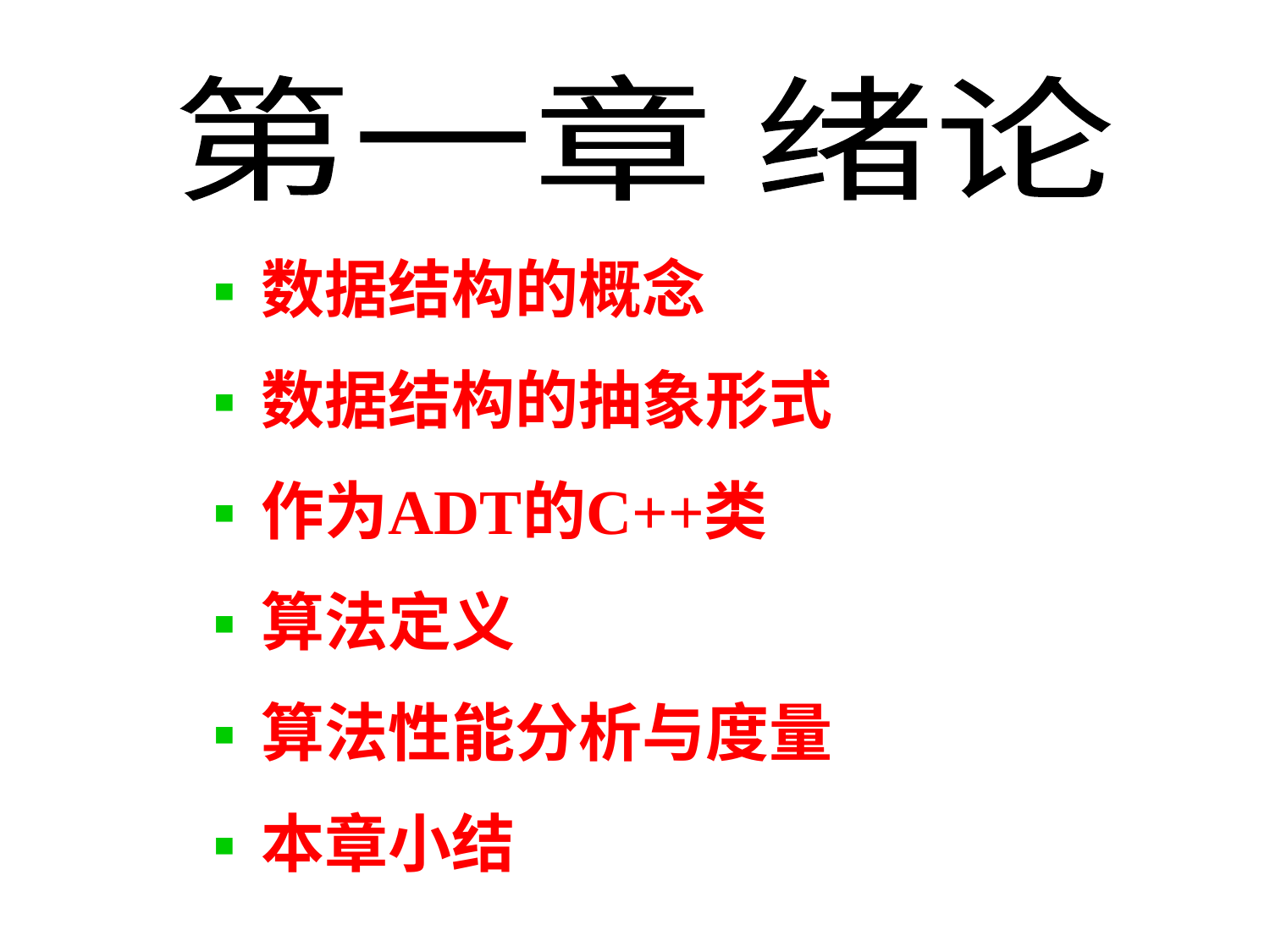

第一章 绪论
数据结构的概念
数据结构的抽象形式
作为ADT的C++类
算法定义
算法性能分析与度量
本章小结